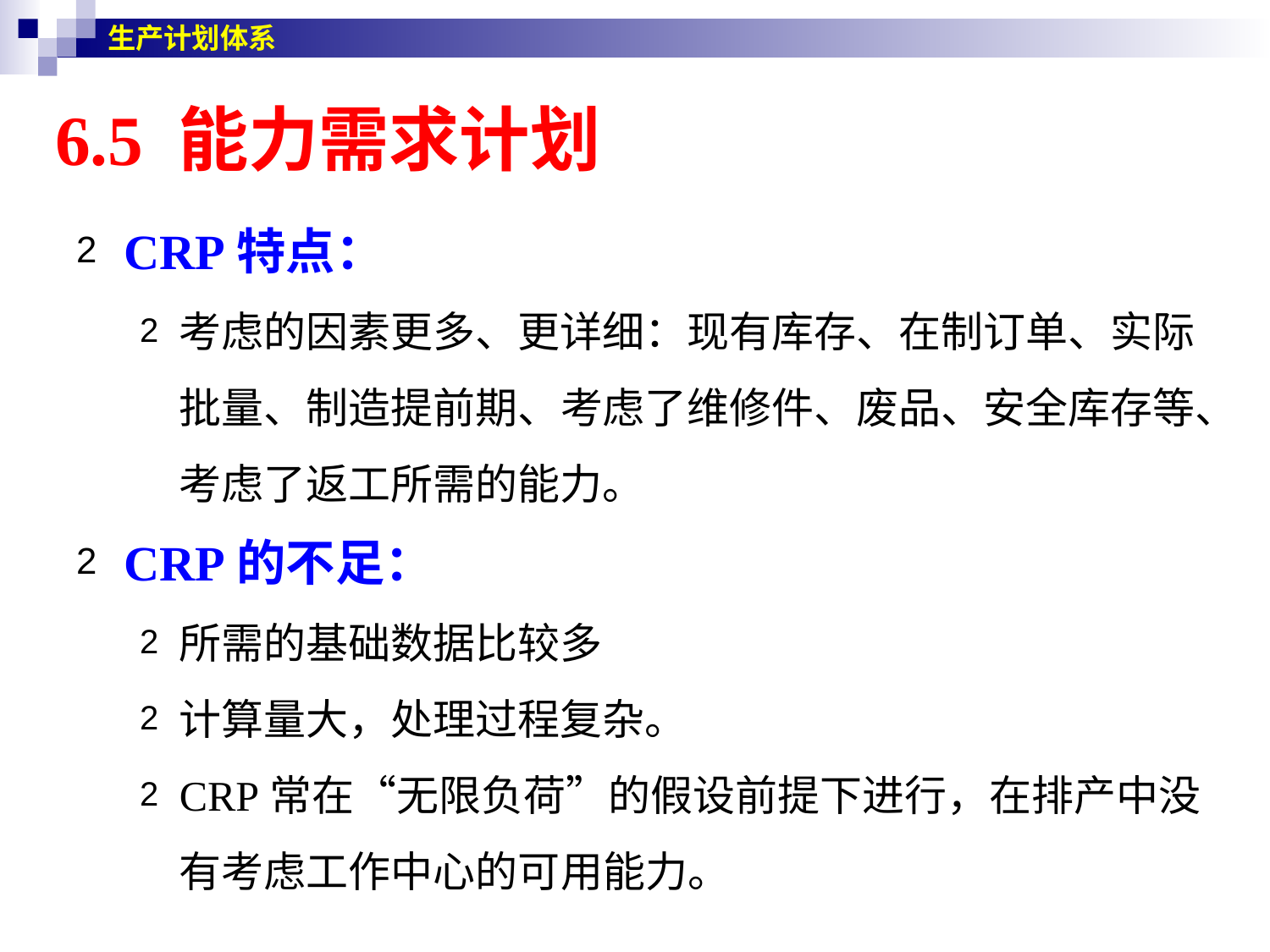

生产计划体系
# 6.5 能力需求计划
CRP特点：
考虑的因素更多、更详细：现有库存、在制订单、实际批量、制造提前期、考虑了维修件、废品、安全库存等、考虑了返工所需的能力。
CRP的不足：
所需的基础数据比较多
计算量大，处理过程复杂。
CRP常在“无限负荷”的假设前提下进行，在排产中没有考虑工作中心的可用能力。